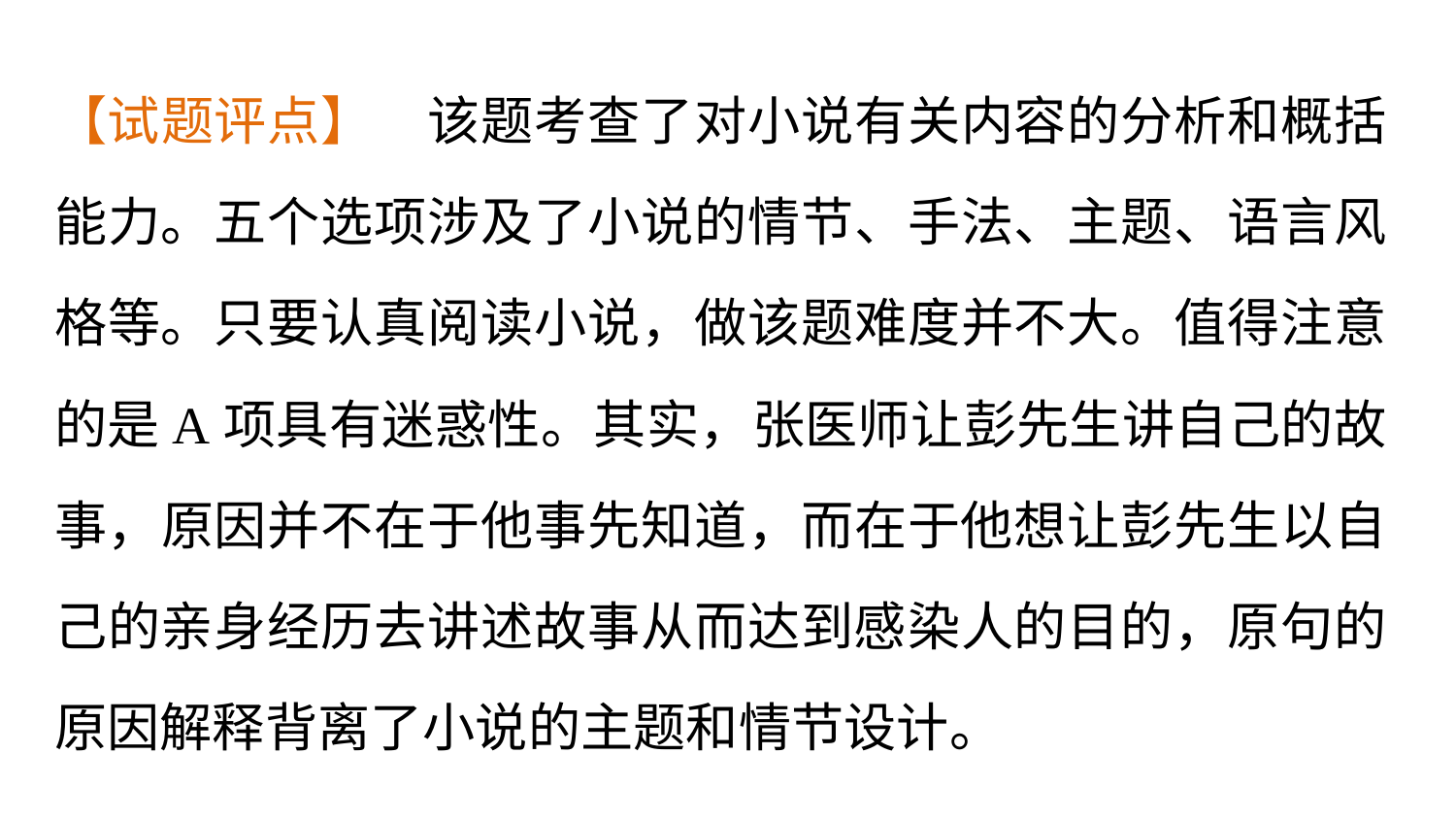

【试题评点】　该题考查了对小说有关内容的分析和概括能力。五个选项涉及了小说的情节、手法、主题、语言风格等。只要认真阅读小说，做该题难度并不大。值得注意的是A项具有迷惑性。其实，张医师让彭先生讲自己的故事，原因并不在于他事先知道，而在于他想让彭先生以自己的亲身经历去讲述故事从而达到感染人的目的，原句的原因解释背离了小说的主题和情节设计。